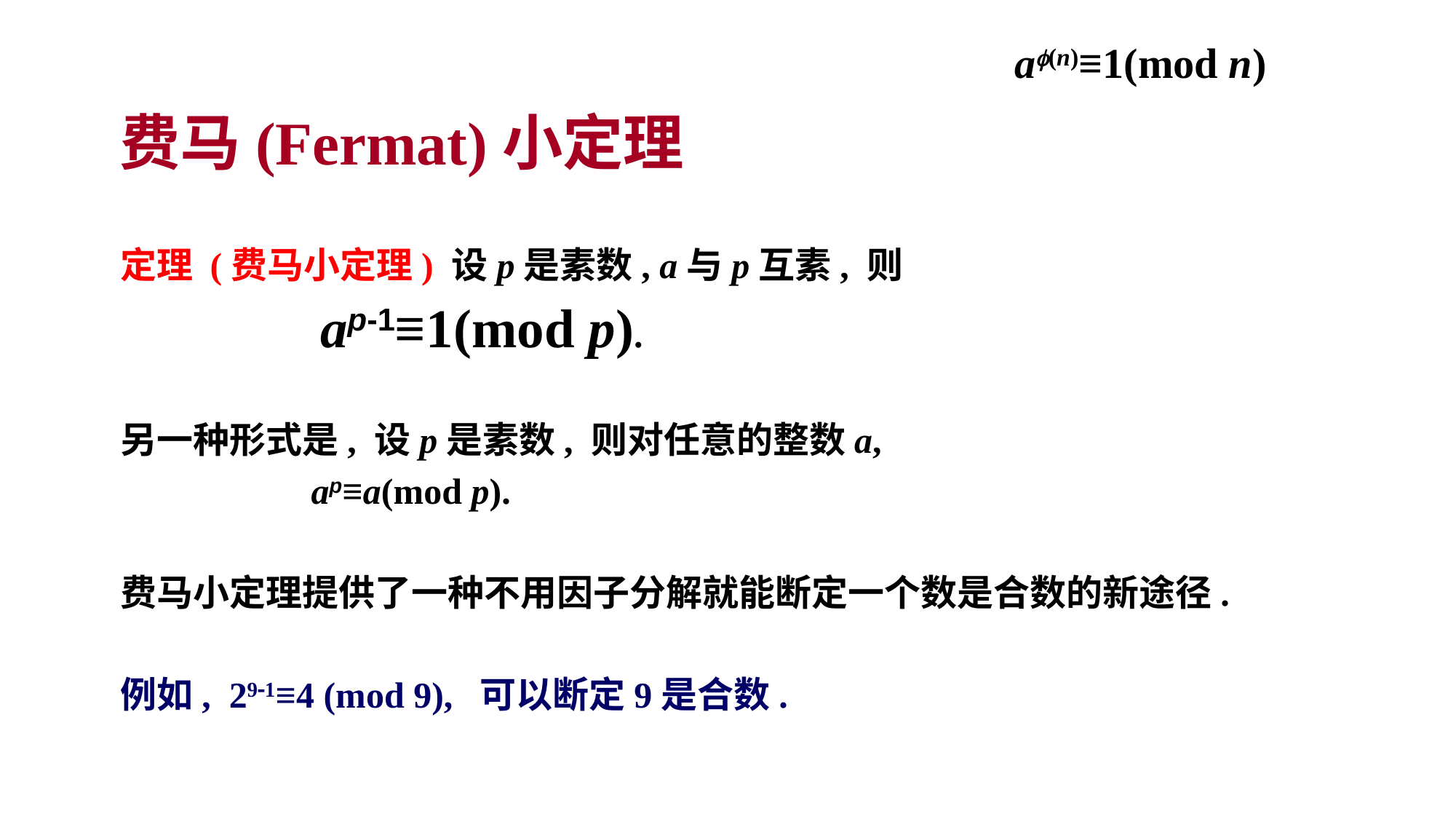

aφ(n)≡1(mod n)
费马(Fermat)小定理
定理 (费马小定理) 设p是素数, a与p互素, 则
                      ap-1≡1(mod p).

另一种形式是, 设p是素数, 则对任意的整数a,
                     ap≡a(mod p).

费马小定理提供了一种不用因子分解就能断定一个数是合数的新途径.

例如,  29−1≡4 (mod 9),  可以断定9是合数.